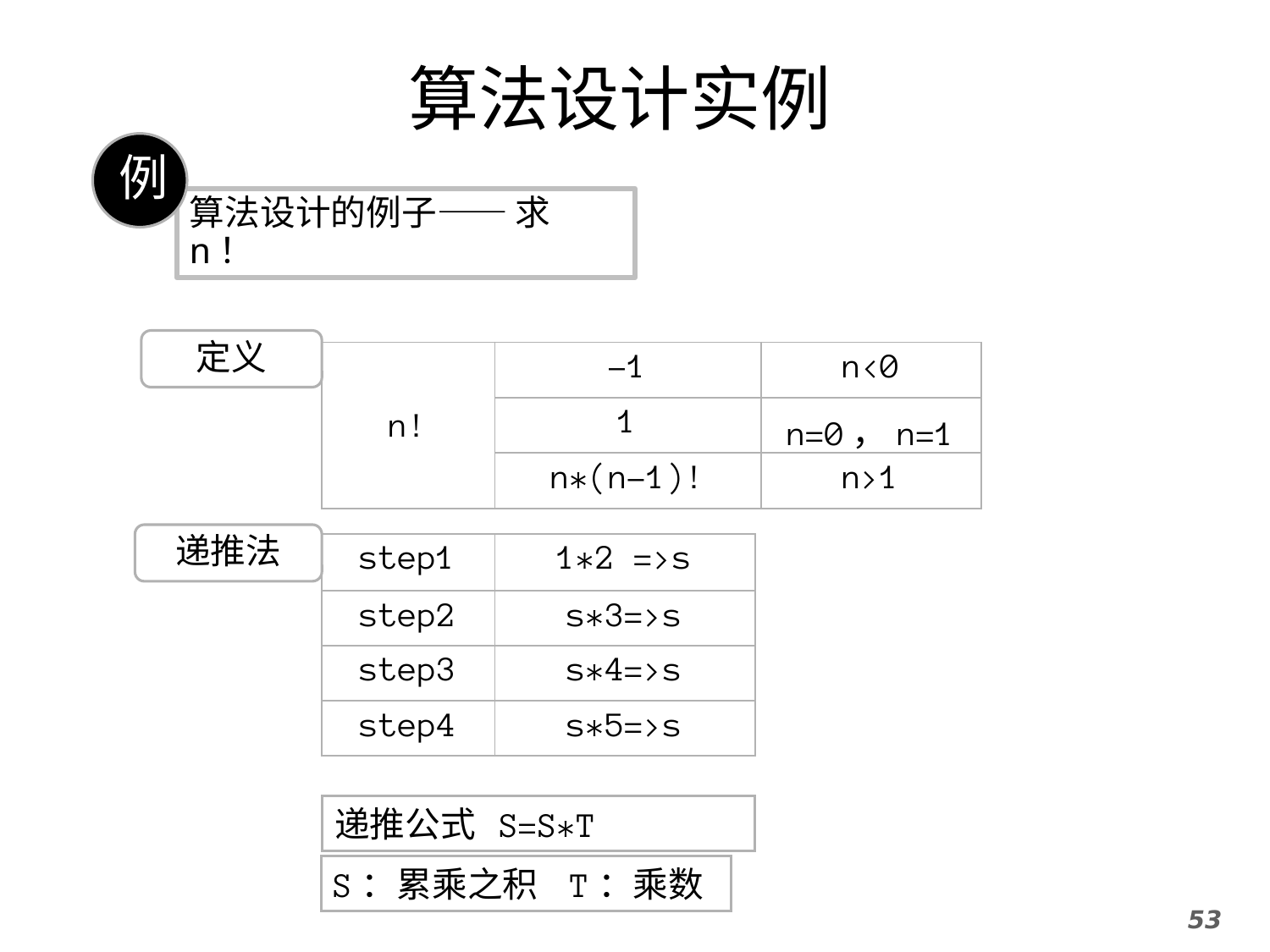

# 算法设计实例
例
算法设计的例子—— 求n！
定义
| n! | -1 | n<0 |
| --- | --- | --- |
|  | 1 | n=0，n=1 |
|  | n\*(n-1)! | n>1 |
递推法
| step1 | 1\*2 =>s |
| --- | --- |
| step2 | s\*3=>s |
| step3 | s\*4=>s |
| step4 | s\*5=>s |
递推公式  S=S*T
S：累乘之积   T：乘数
53
53